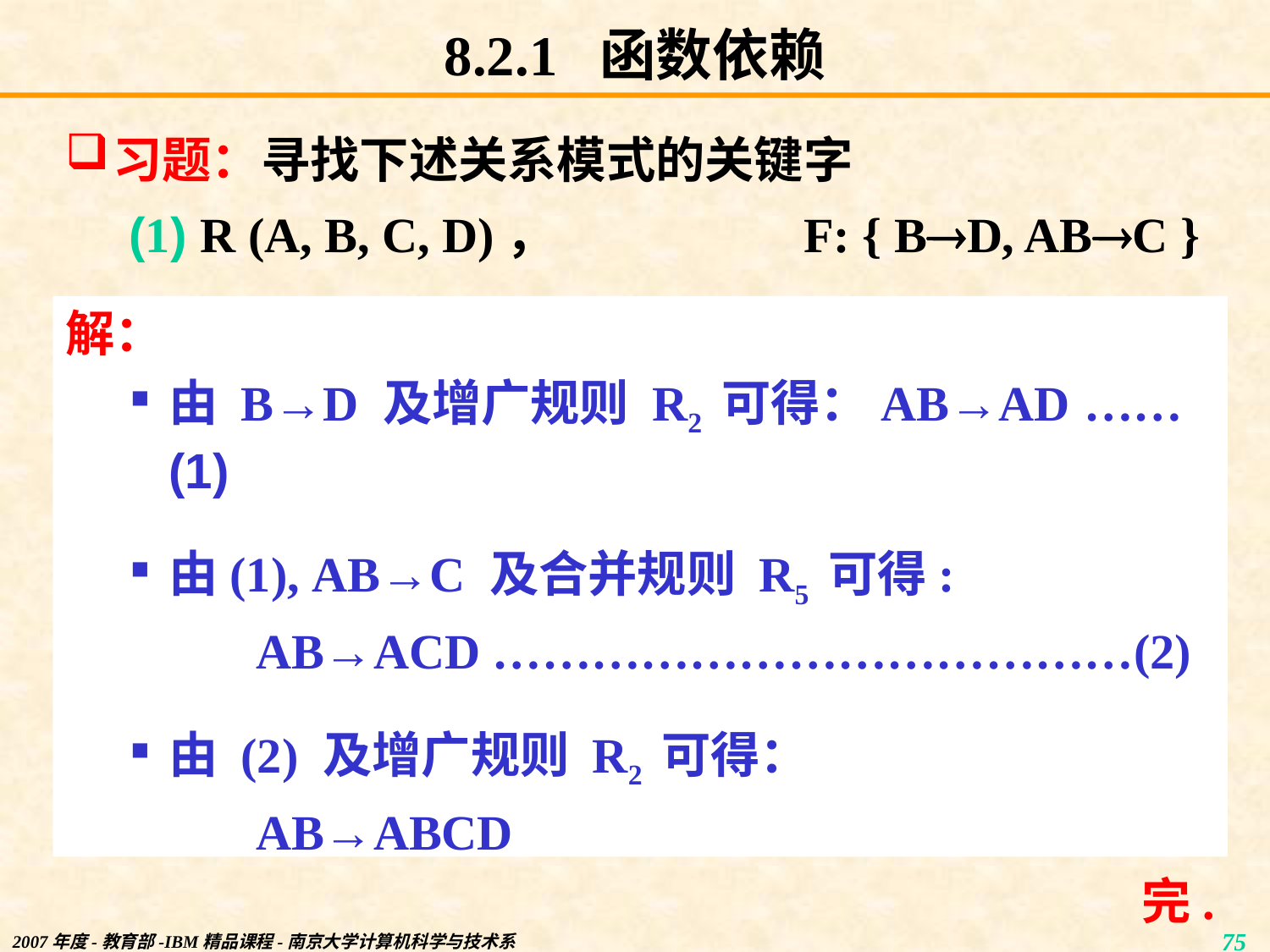

# 8.2.1  函数依赖
习题：寻找下述关系模式的关键字
(1) R (A, B, C, D)，		F: { B→D, AB→C }
解：
由 B→D 及增广规则 R2 可得：AB→AD ……(1)

由(1), AB→C 及合并规则 R5 可得:
AB→ACD …………………………………(2)

由 (2) 及增广规则 R2 可得：
AB→ABCD
完.
75
2007年度-教育部-IBM精品课程-南京大学计算机科学与技术系